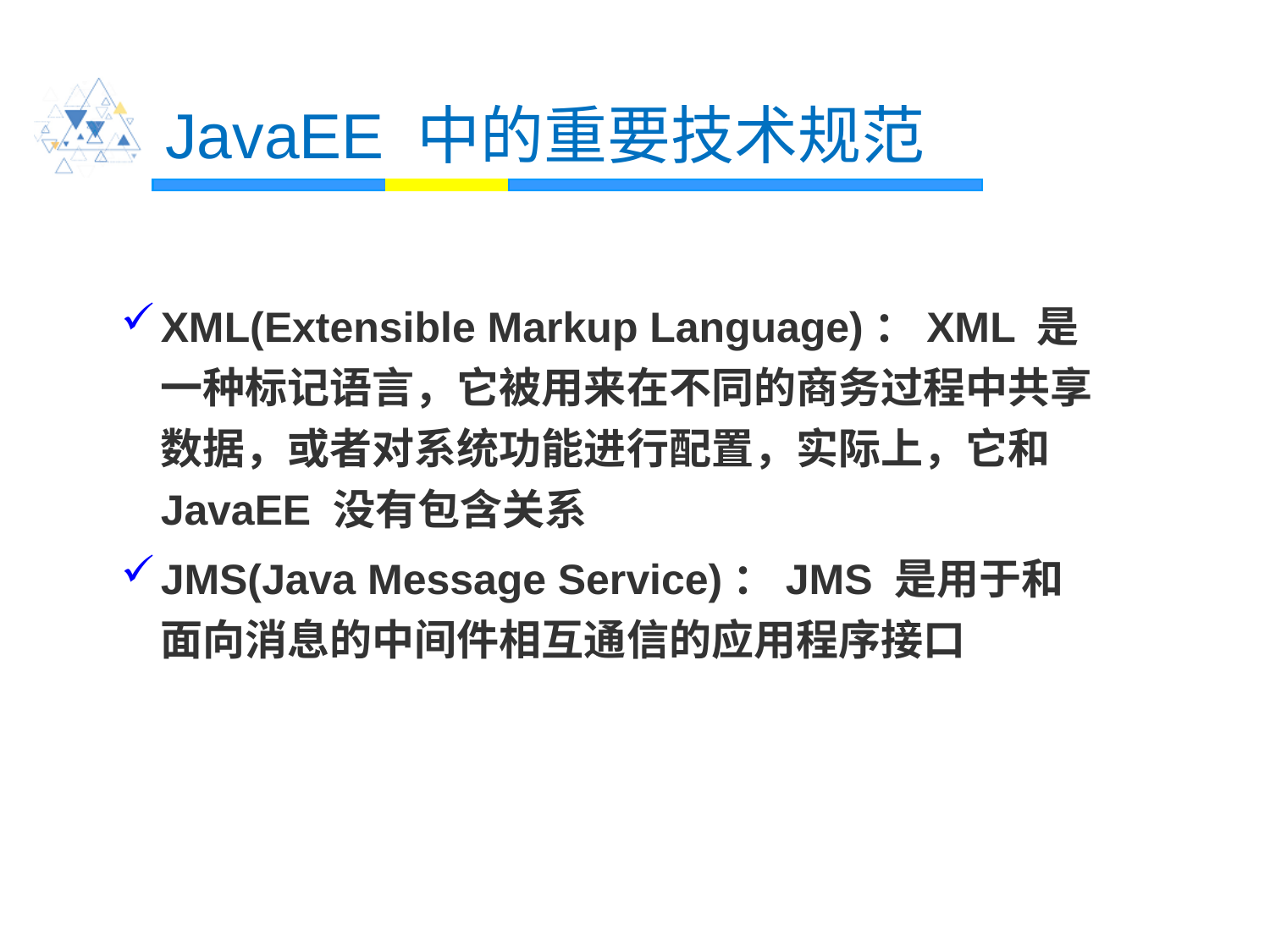

# JavaEE 中的重要技术规范

XML(Extensible Markup Language)：XML 是一种标记语言，它被用来在不同的商务过程中共享数据，或者对系统功能进行配置，实际上，它和 JavaEE 没有包含关系
JMS(Java Message Service)：JMS 是用于和面向消息的中间件相互通信的应用程序接口